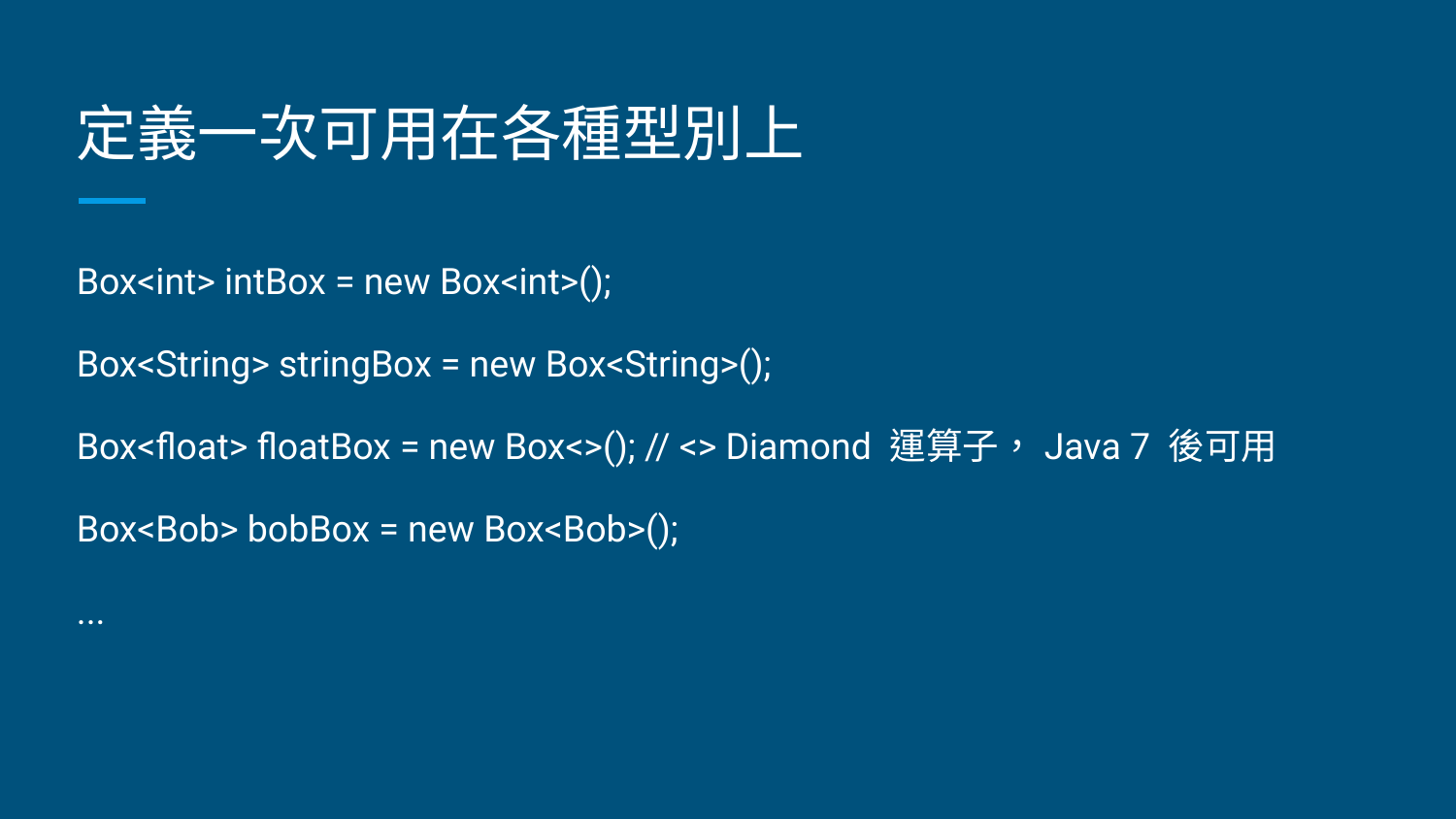

# 定義一次可用在各種型別上
Box<int> intBox = new Box<int>();
Box<String> stringBox = new Box<String>();
Box<float> floatBox = new Box<>(); // <> Diamond 運算子，Java 7 後可用
Box<Bob> bobBox = new Box<Bob>();
...